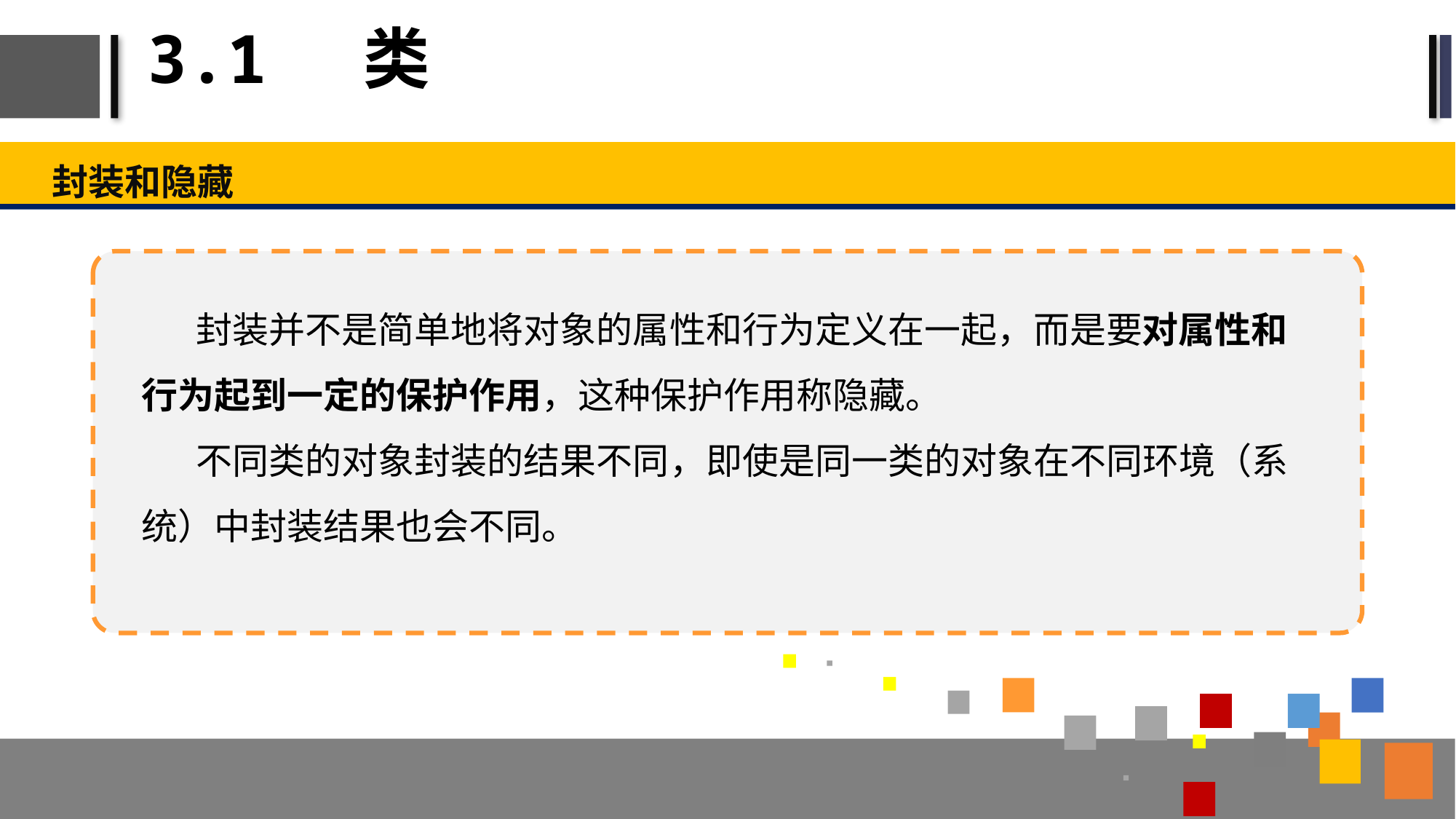

# 3.1  类

封装和隐藏

封装并不是简单地将对象的属性和行为定义在一起，而是要对属性和行为起到一定的保护作用，这种保护作用称隐藏。
不同类的对象封装的结果不同，即使是同一类的对象在不同环境（系统）中封装结果也会不同。